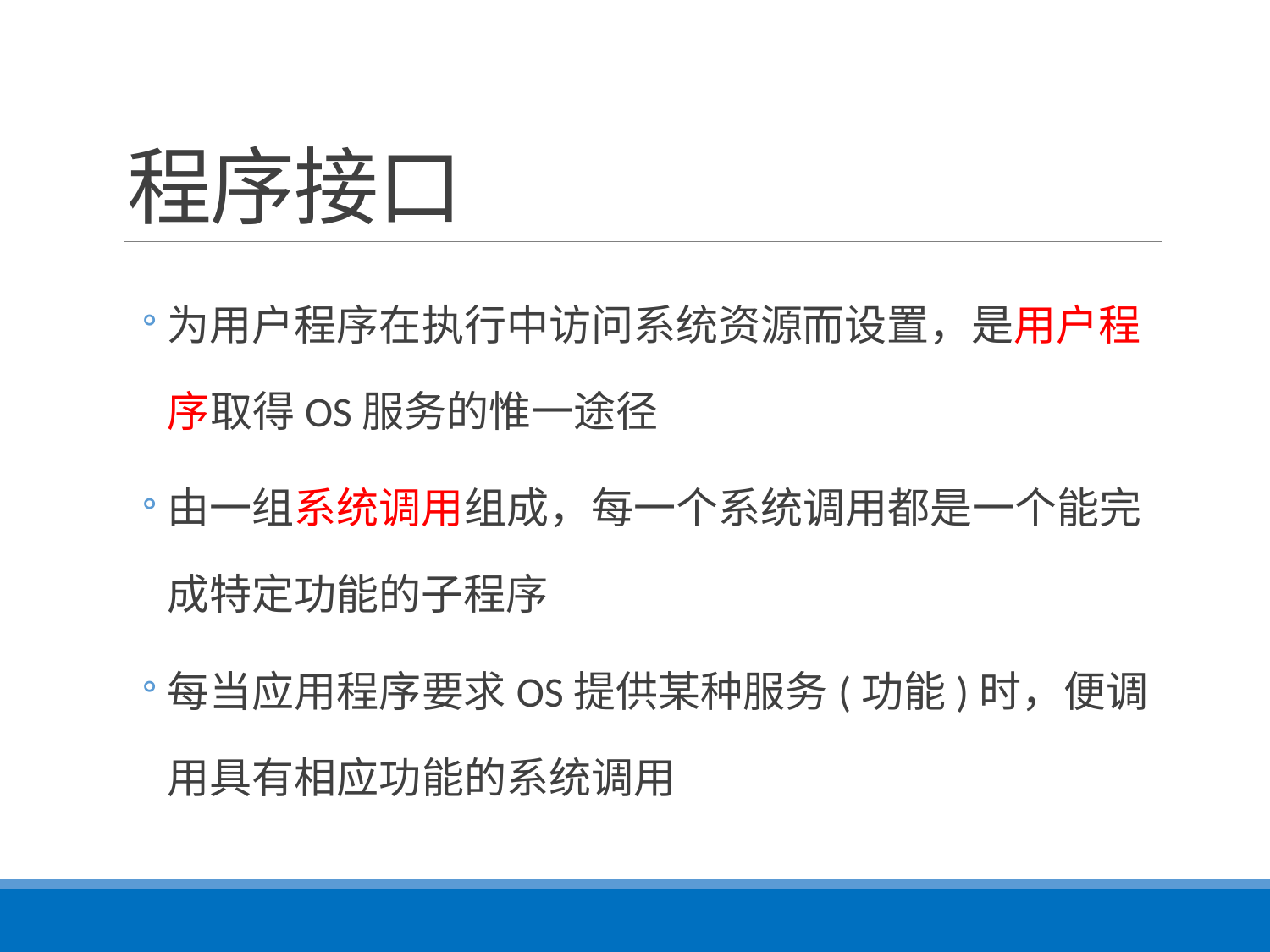

# 程序接口
为用户程序在执行中访问系统资源而设置，是用户程序取得OS服务的惟一途径
由一组系统调用组成，每一个系统调用都是一个能完成特定功能的子程序
每当应用程序要求OS提供某种服务(功能)时，便调用具有相应功能的系统调用